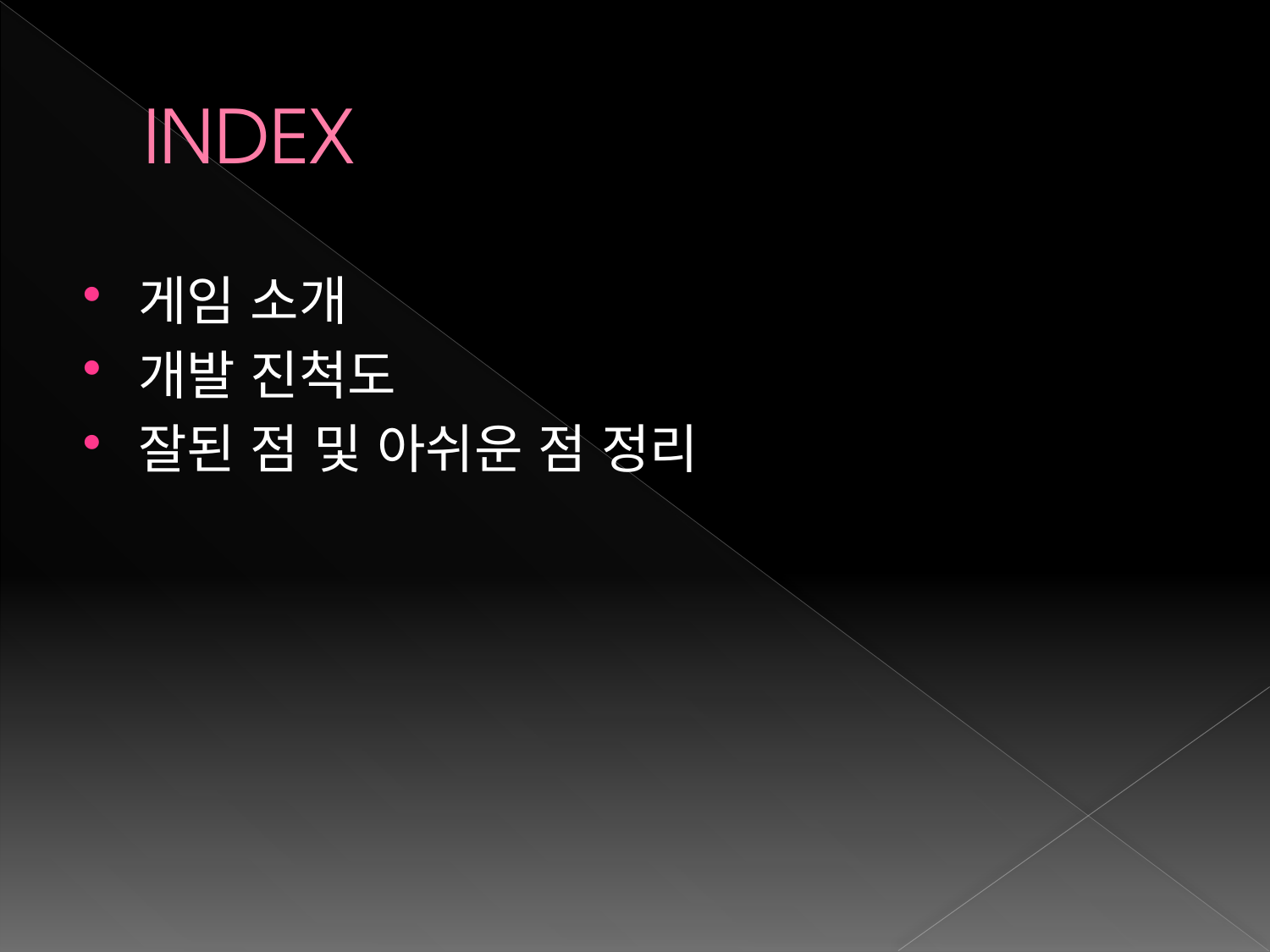

# INDEX
게임 소개
개발 진척도
잘된 점 및 아쉬운 점 정리